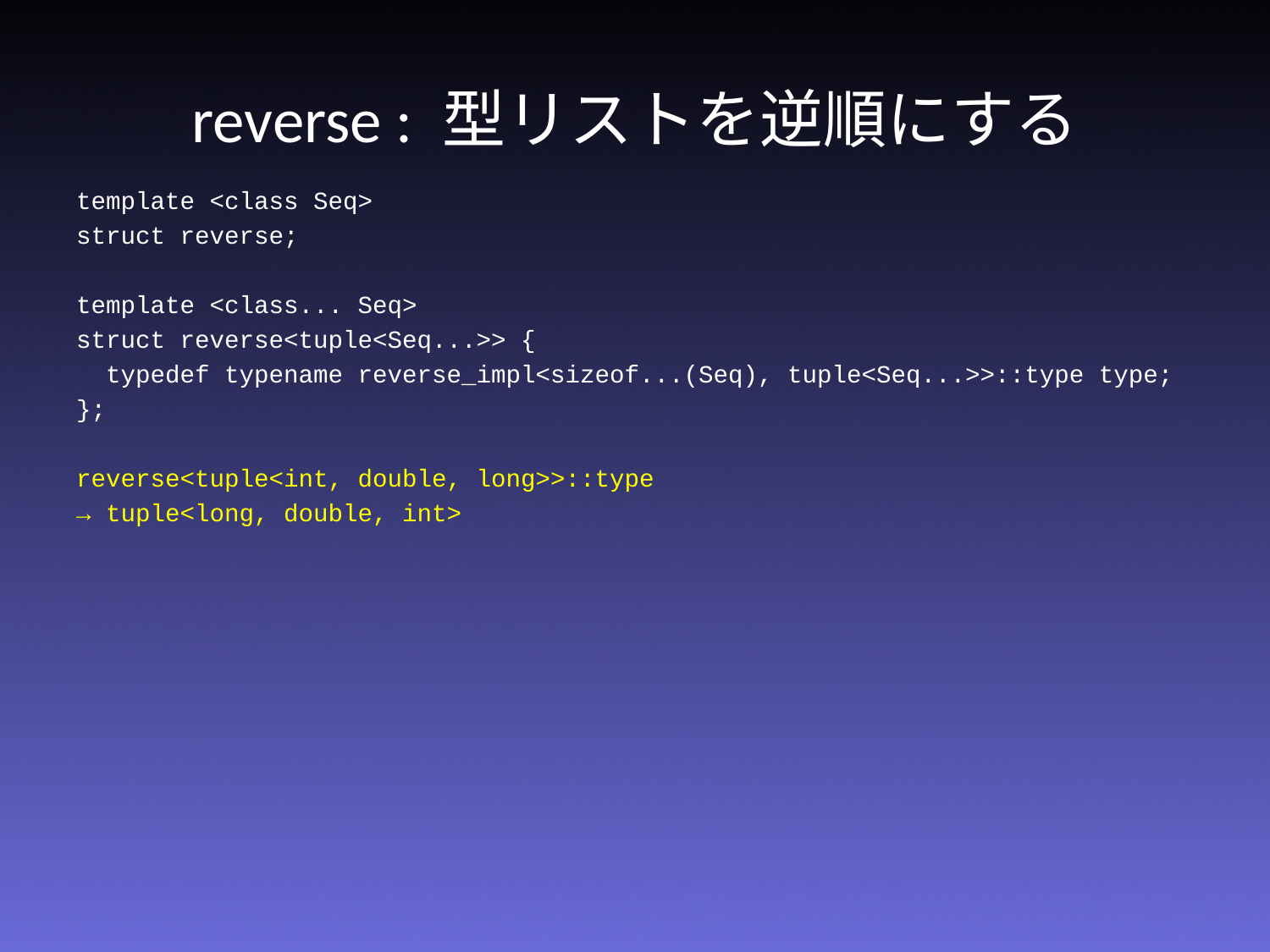

# reverse : 型リストを逆順にする
template <class Seq>
struct reverse;

template <class... Seq>
struct reverse<tuple<Seq...>> {
  typedef typename reverse_impl<sizeof...(Seq), tuple<Seq...>>::type type;
};

reverse<tuple<int, double, long>>::type
→ tuple<long, double, int>